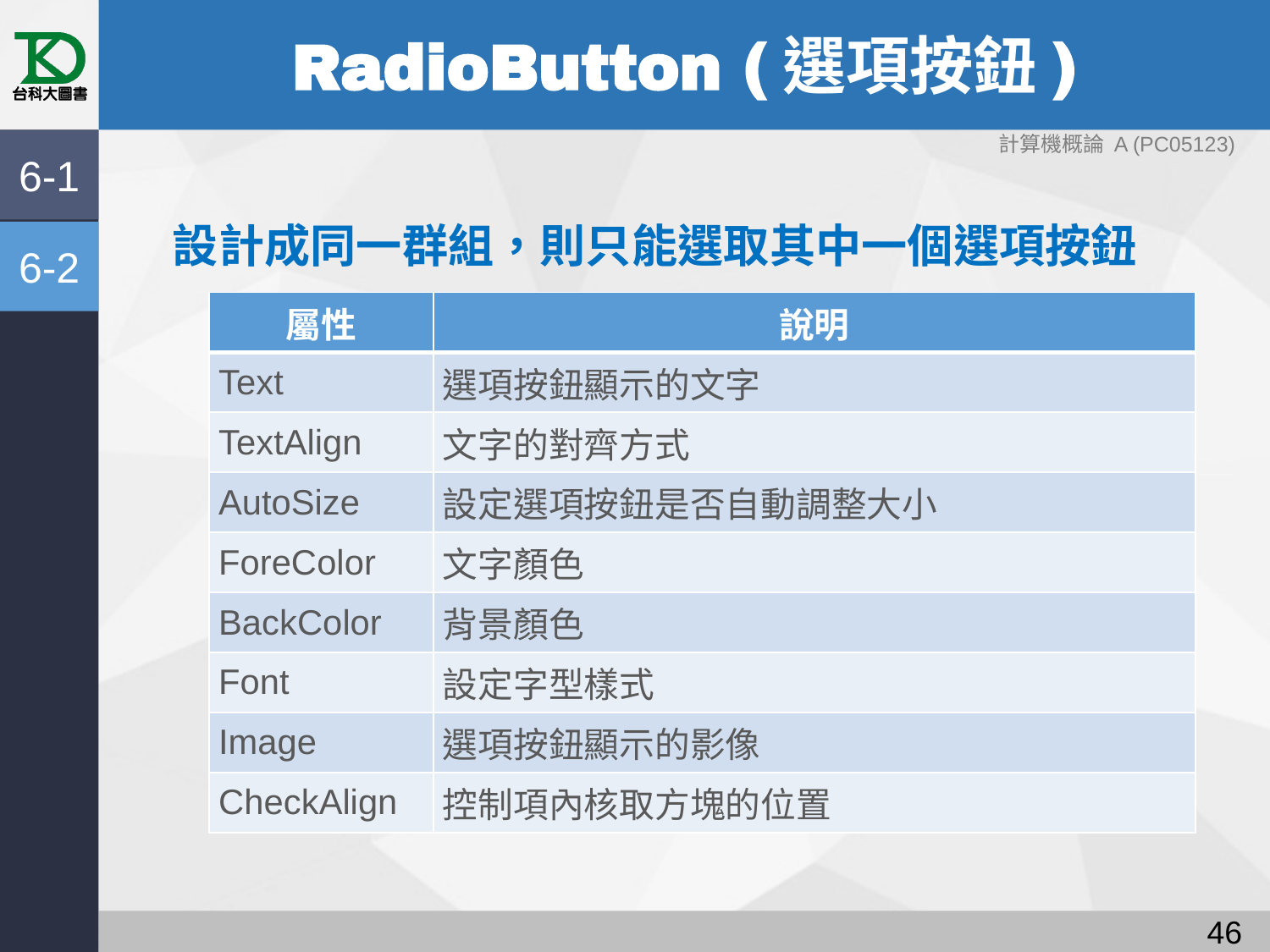

# RadioButton (選項按鈕)
計算機概論 A (PC05123)
6-1
設計成同一群組，則只能選取其中一個選項按鈕
6-2
| 屬性 | 說明 |
| --- | --- |
| Text | 選項按鈕顯示的文字 |
| TextAlign | 文字的對齊方式 |
| AutoSize | 設定選項按鈕是否自動調整大小 |
| ForeColor | 文字顏色 |
| BackColor | 背景顏色 |
| Font | 設定字型樣式 |
| Image | 選項按鈕顯示的影像 |
| CheckAlign | 控制項內核取方塊的位置 |
46